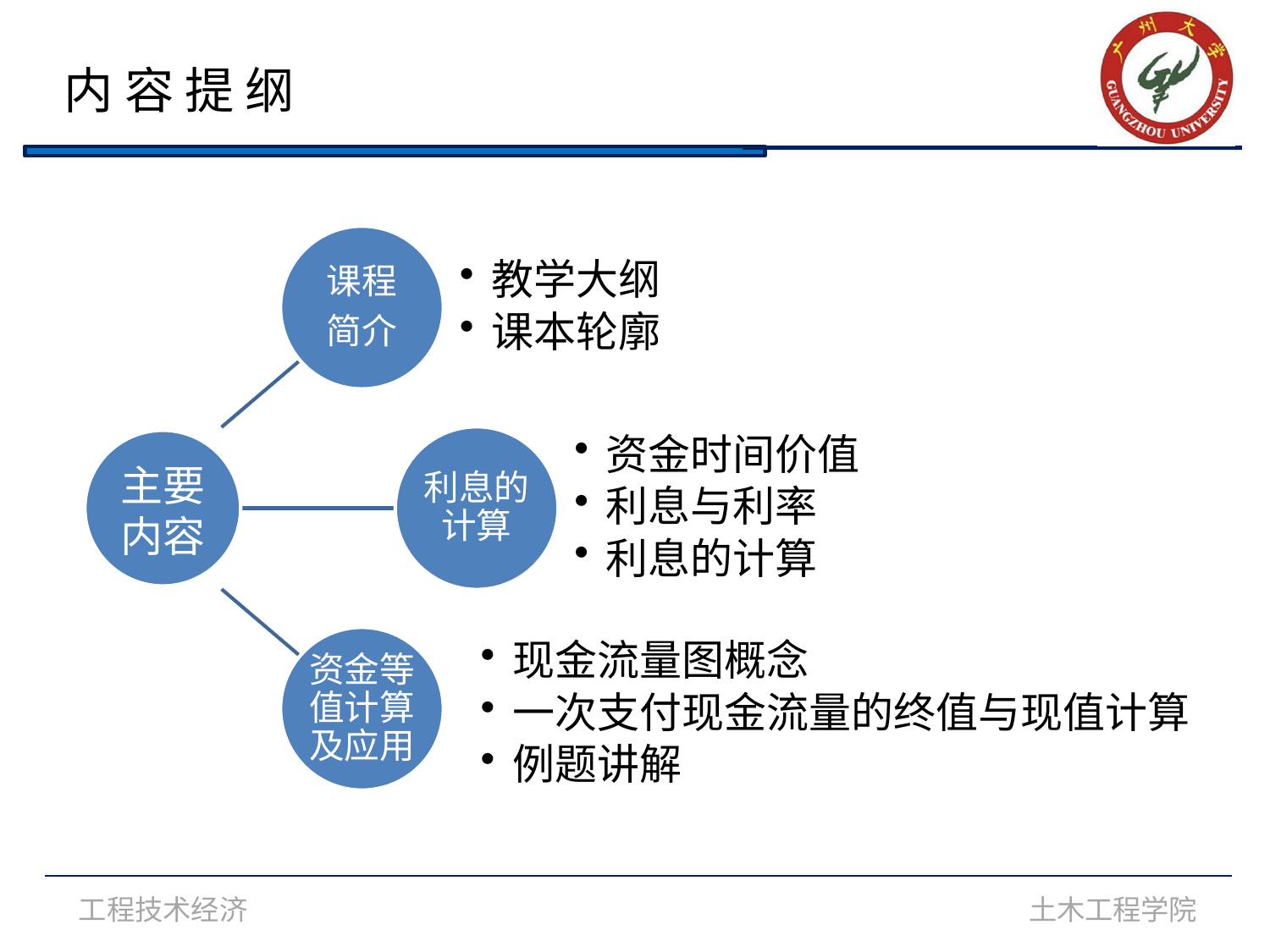

内 容 提 纲
课程
简介
教学大纲
课本轮廓

利息的计算
资金时间价值
利息与利率
利息的计算
主要内容

资金等值计算及应用

现金流量图概念
一次支付现金流量的终值与现值计算
例题讲解